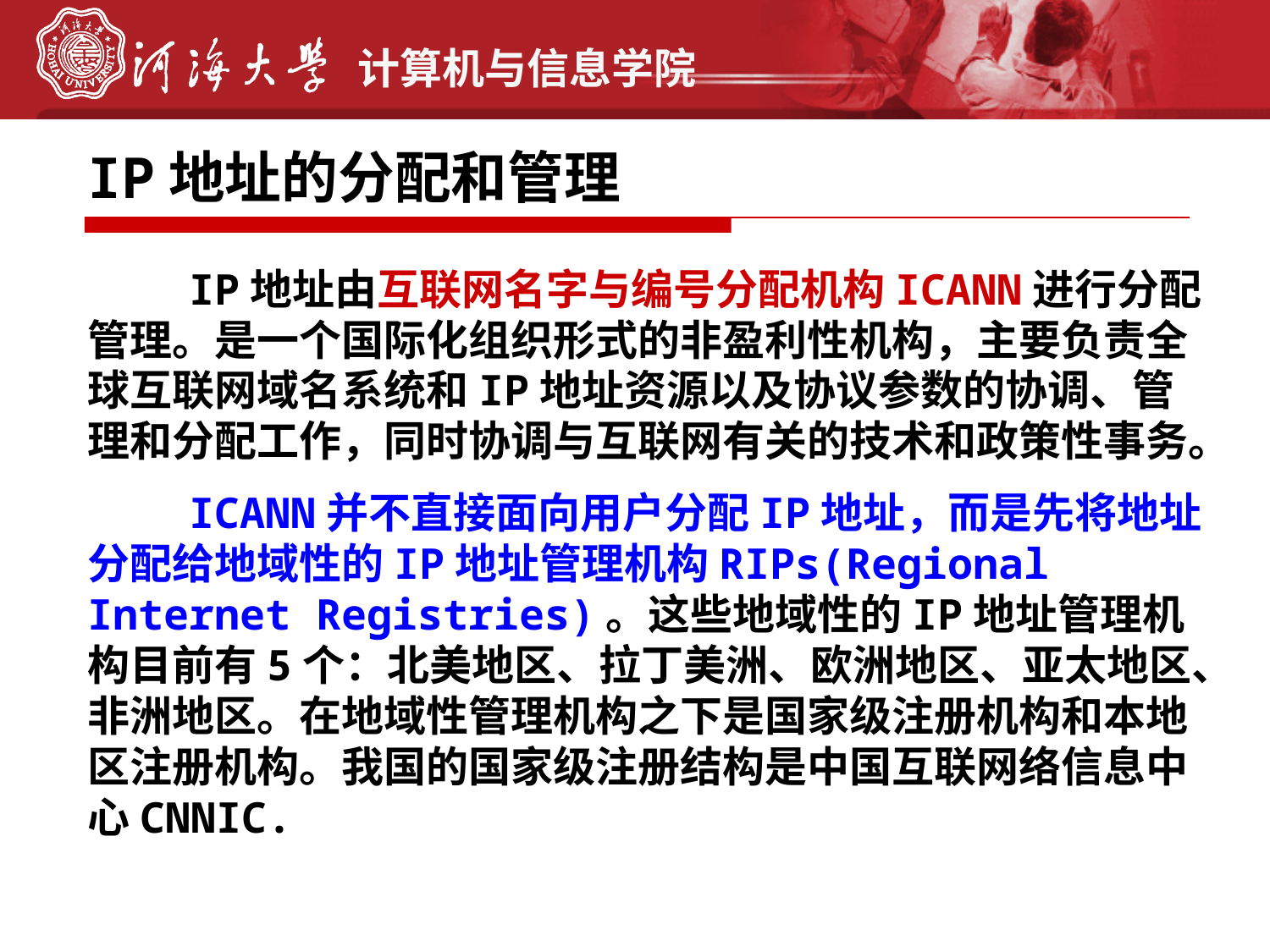

IP地址的分配和管理
    IP地址由互联网名字与编号分配机构ICANN进行分配管理。是一个国际化组织形式的非盈利性机构，主要负责全球互联网域名系统和IP地址资源以及协议参数的协调、管理和分配工作，同时协调与互联网有关的技术和政策性事务。
    ICANN并不直接面向用户分配IP地址，而是先将地址分配给地域性的IP地址管理机构RIPs(Regional Internet Registries)。这些地域性的IP地址管理机构目前有5个：北美地区、拉丁美洲、欧洲地区、亚太地区、非洲地区。在地域性管理机构之下是国家级注册机构和本地区注册机构。我国的国家级注册结构是中国互联网络信息中心CNNIC.